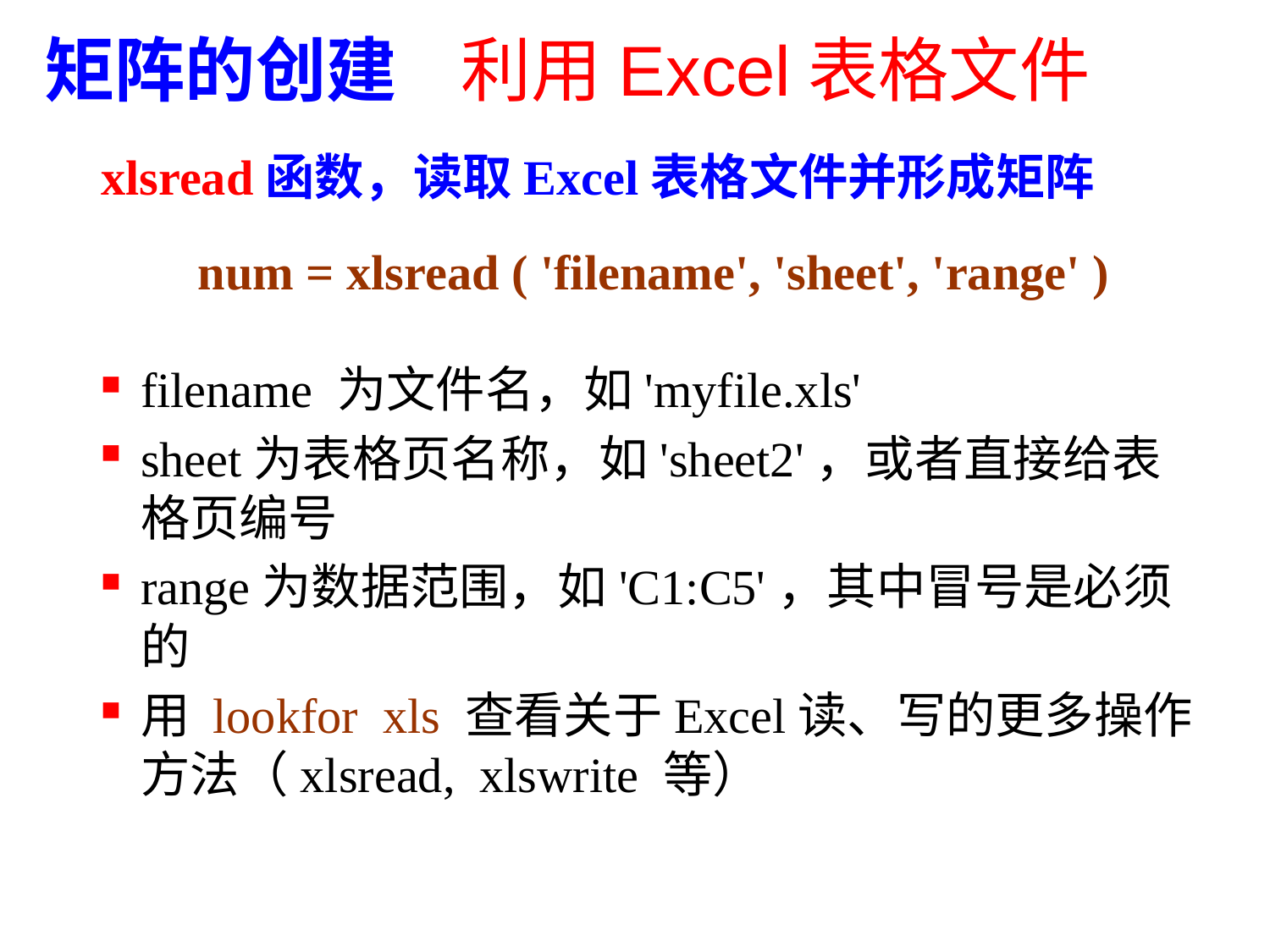

矩阵的创建    利用Excel表格文件
xlsread函数，读取Excel表格文件并形成矩阵

num = xlsread ( 'filename', 'sheet', 'range' )

filename 为文件名，如'myfile.xls'
sheet为表格页名称，如'sheet2'，或者直接给表格页编号
range为数据范围，如'C1:C5'，其中冒号是必须的
用 lookfor  xls 查看关于Excel读、写的更多操作方法（xlsread,  xlswrite 等）
25